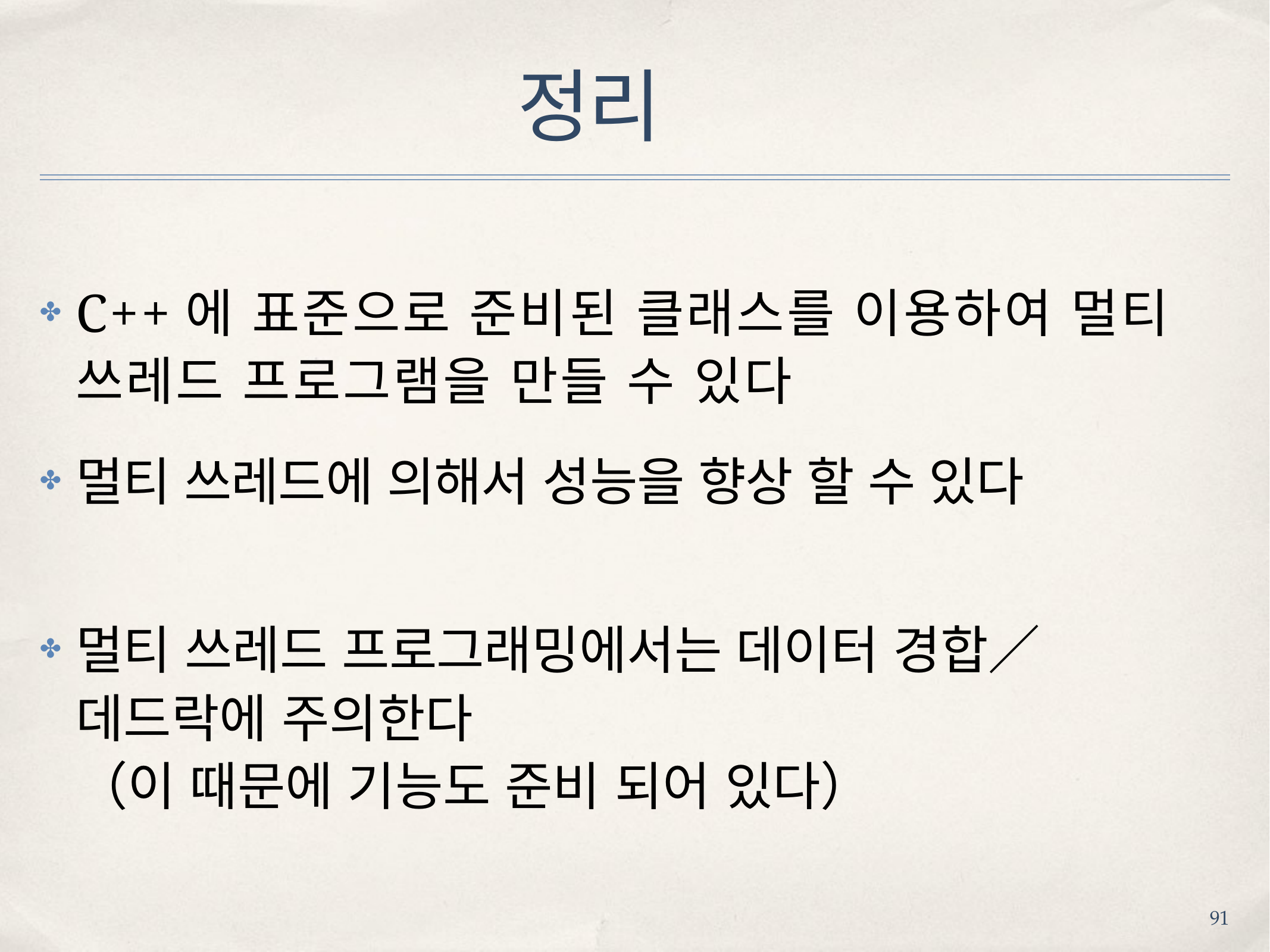

정리

C++에 표준으로 준비된 클래스를 이용하여 멀티 쓰레드 프로그램을 만들 수 있다
✤
멀티 쓰레드에 의해서 성능을 향상 할 수 있다
✤
멀티 쓰레드 프로그래밍에서는 데이터 경합／데드락에 주의한다
（이 때문에 기능도 준비 되어 있다）
✤
91